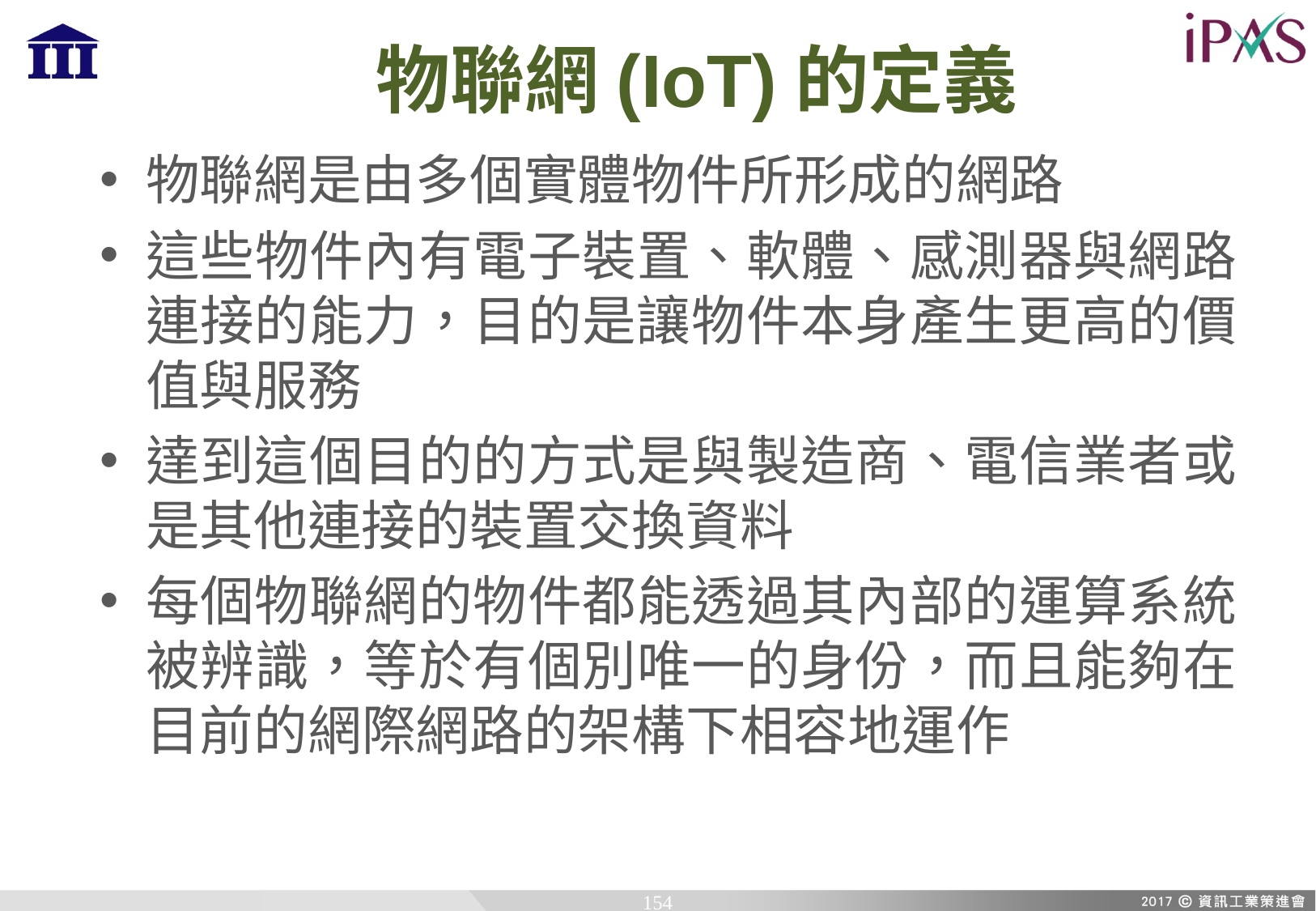

# 物聯網(IoT)的定義
物聯網是由多個實體物件所形成的網路
這些物件內有電子裝置、軟體、感測器與網路連接的能力，目的是讓物件本身產生更高的價值與服務
達到這個目的的方式是與製造商、電信業者或是其他連接的裝置交換資料
每個物聯網的物件都能透過其內部的運算系統被辨識，等於有個別唯一的身份，而且能夠在目前的網際網路的架構下相容地運作
154